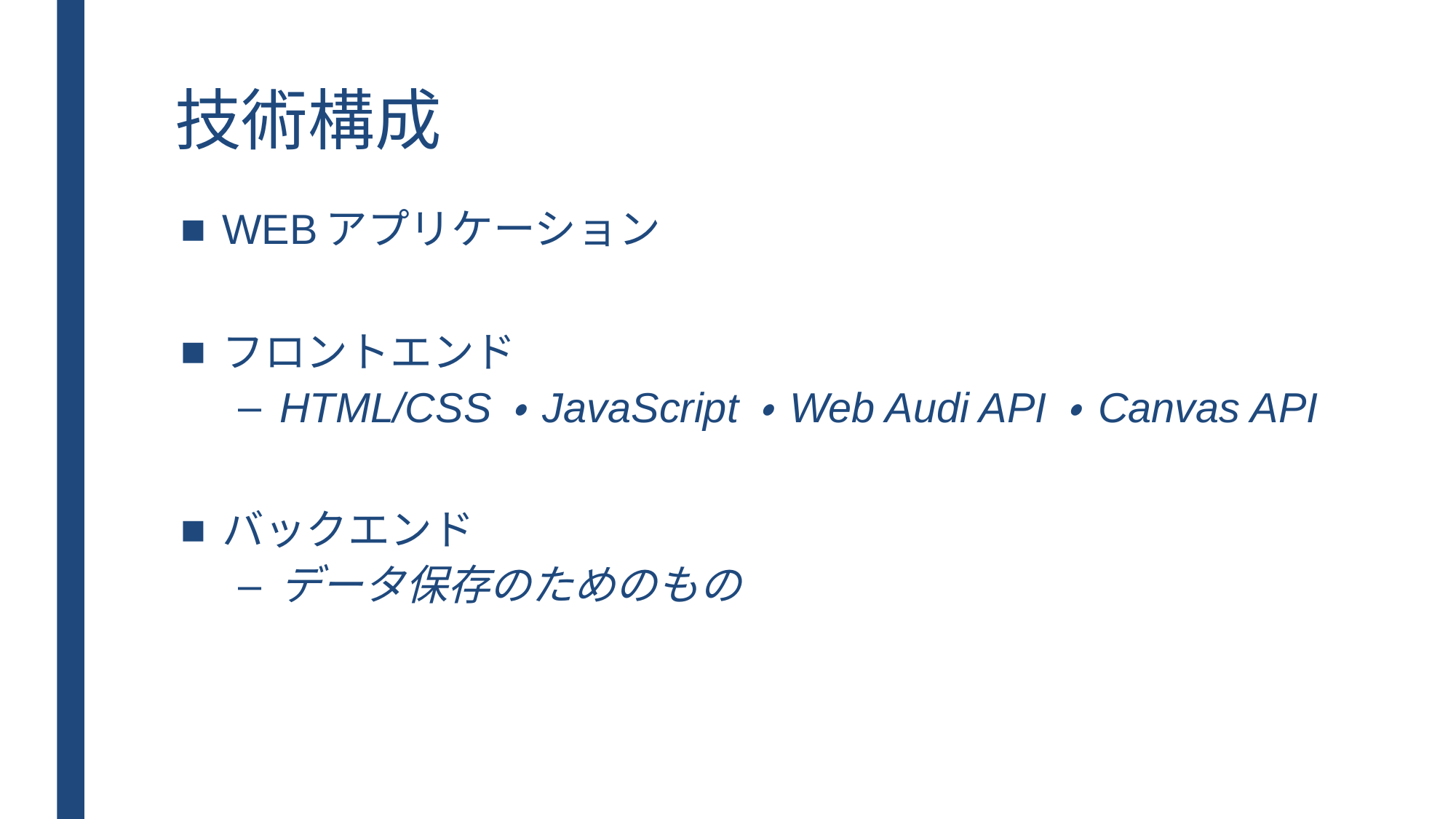

# 技術構成
WEBアプリケーション

フロントエンド
HTML/CSS ・ JavaScript ・ Web Audi API ・ Canvas API

バックエンド
データ保存のためのもの